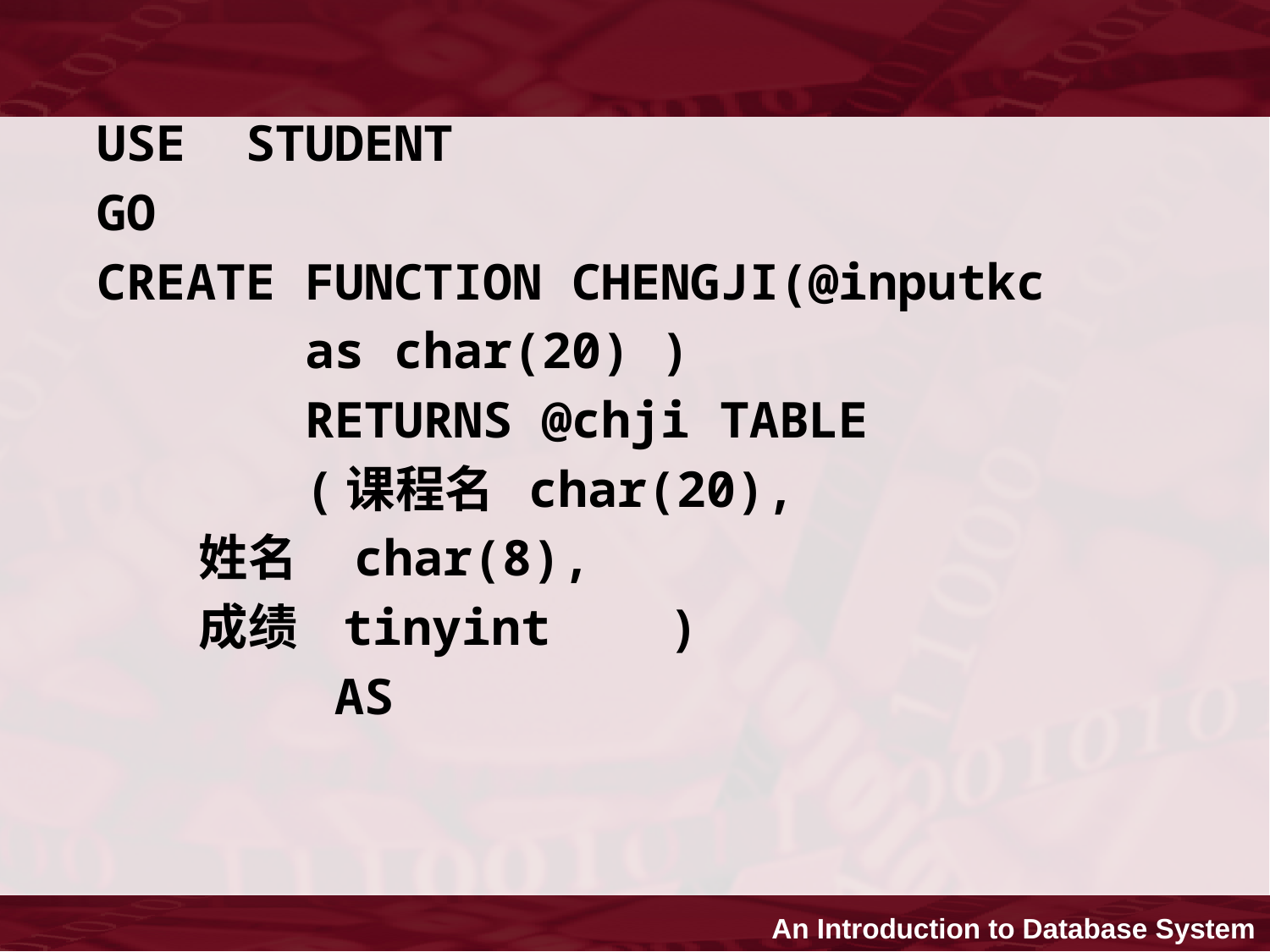

USE  STUDENT
GO
CREATE FUNCTION CHENGJI(@inputkc
       as char(20) )
       RETURNS @chji TABLE
       (课程名  char(20),
        姓名    char(8),
        成绩   tinyint    )
        AS